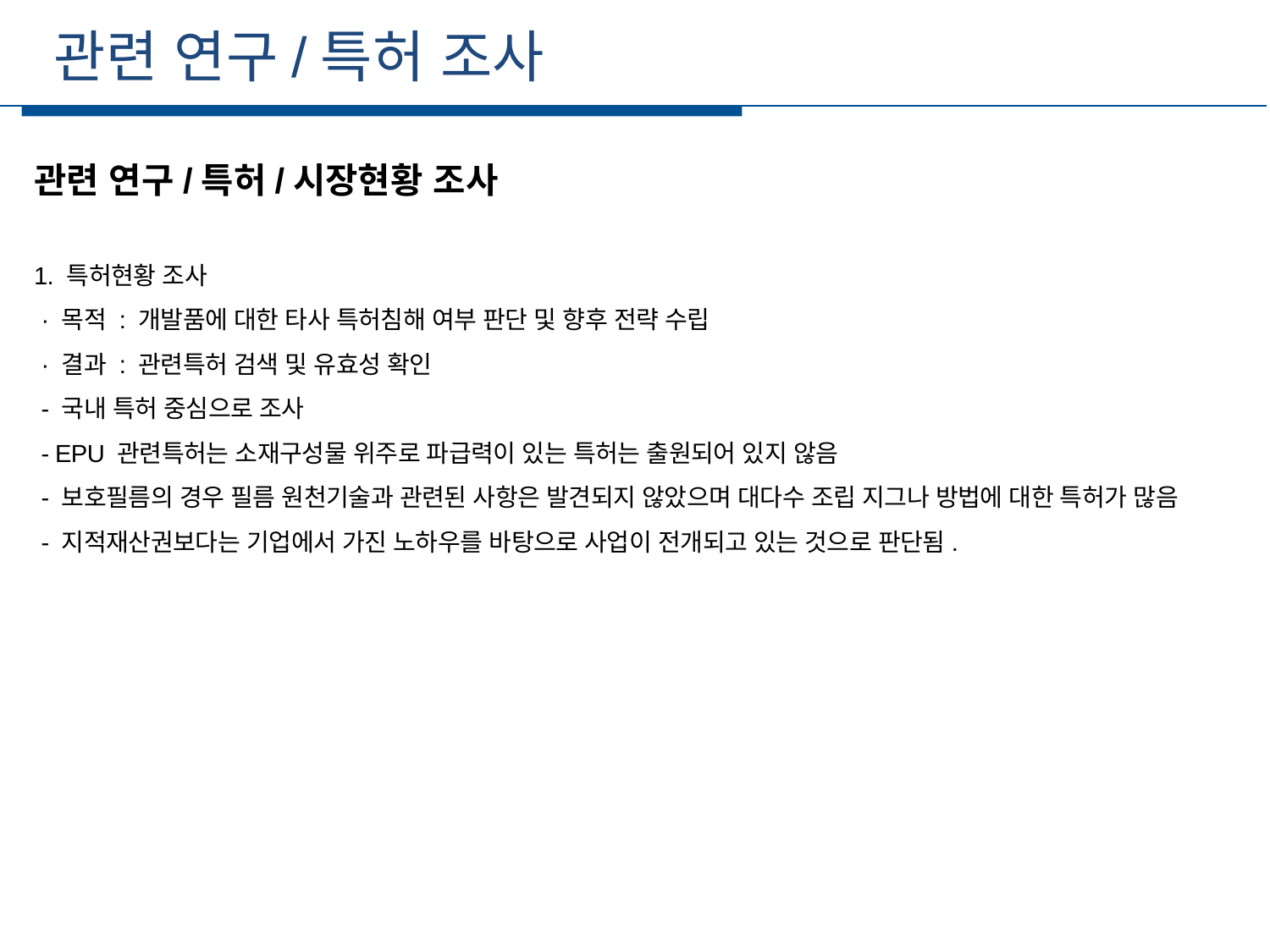

관련 연구/특허 조사
세부일정

관련 연구/특허/시장현황 조사

1. 특허현황 조사
 · 목적 : 개발품에 대한 타사 특허침해 여부 판단 및 향후 전략 수립
 · 결과 : 관련특허 검색 및 유효성 확인
 - 국내 특허 중심으로 조사
 - EPU 관련특허는 소재구성물 위주로 파급력이 있는 특허는 출원되어 있지 않음
 - 보호필름의 경우 필름 원천기술과 관련된 사항은 발견되지 않았으며 대다수 조립 지그나 방법에 대한 특허가 많음
 - 지적재산권보다는 기업에서 가진 노하우를 바탕으로 사업이 전개되고 있는 것으로 판단됨.